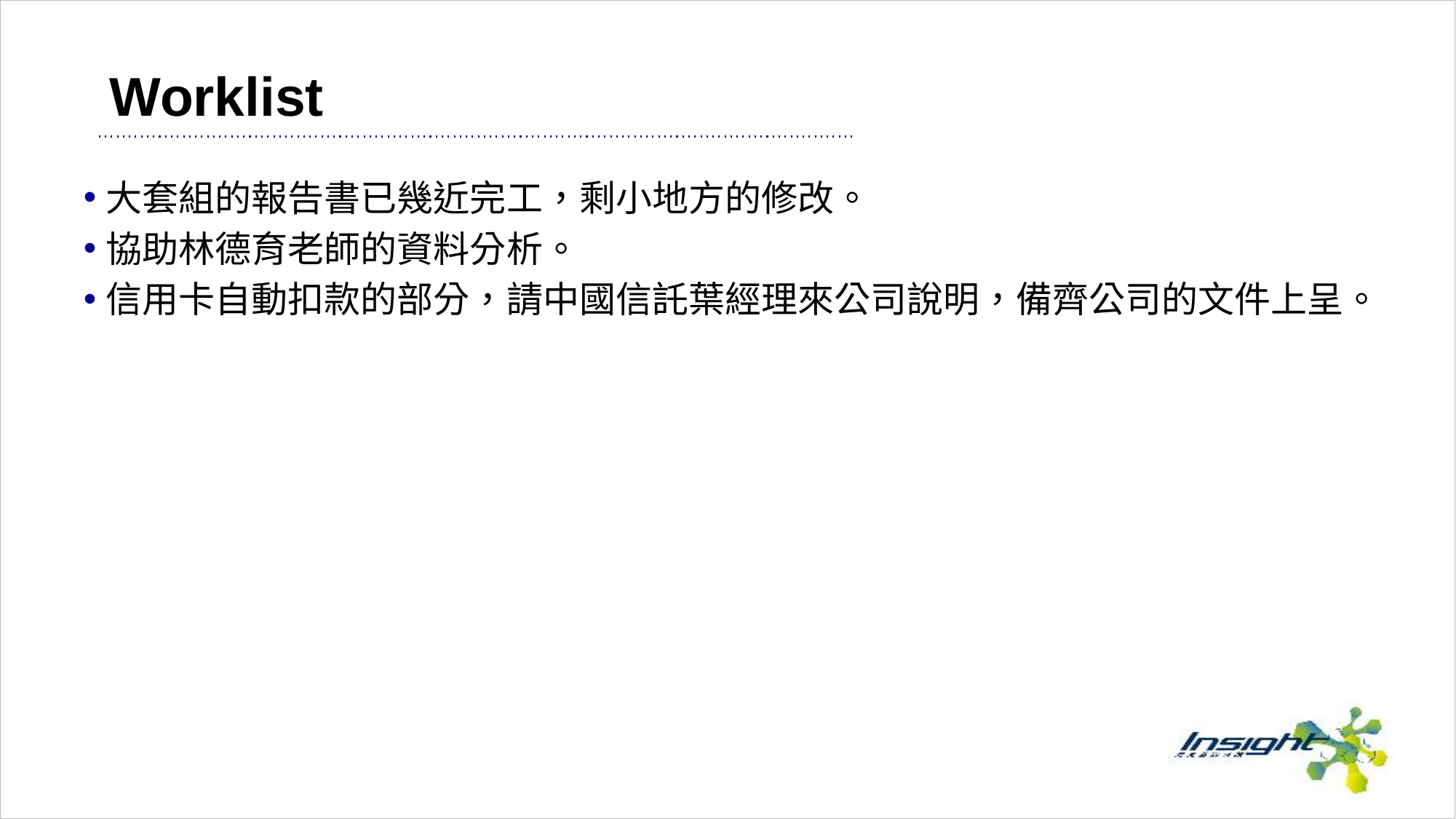

# Worklist
大套組的報告書已幾近完工，剩小地方的修改。
協助林德育老師的資料分析。
信用卡自動扣款的部分，請中國信託葉經理來公司說明，備齊公司的文件上呈。